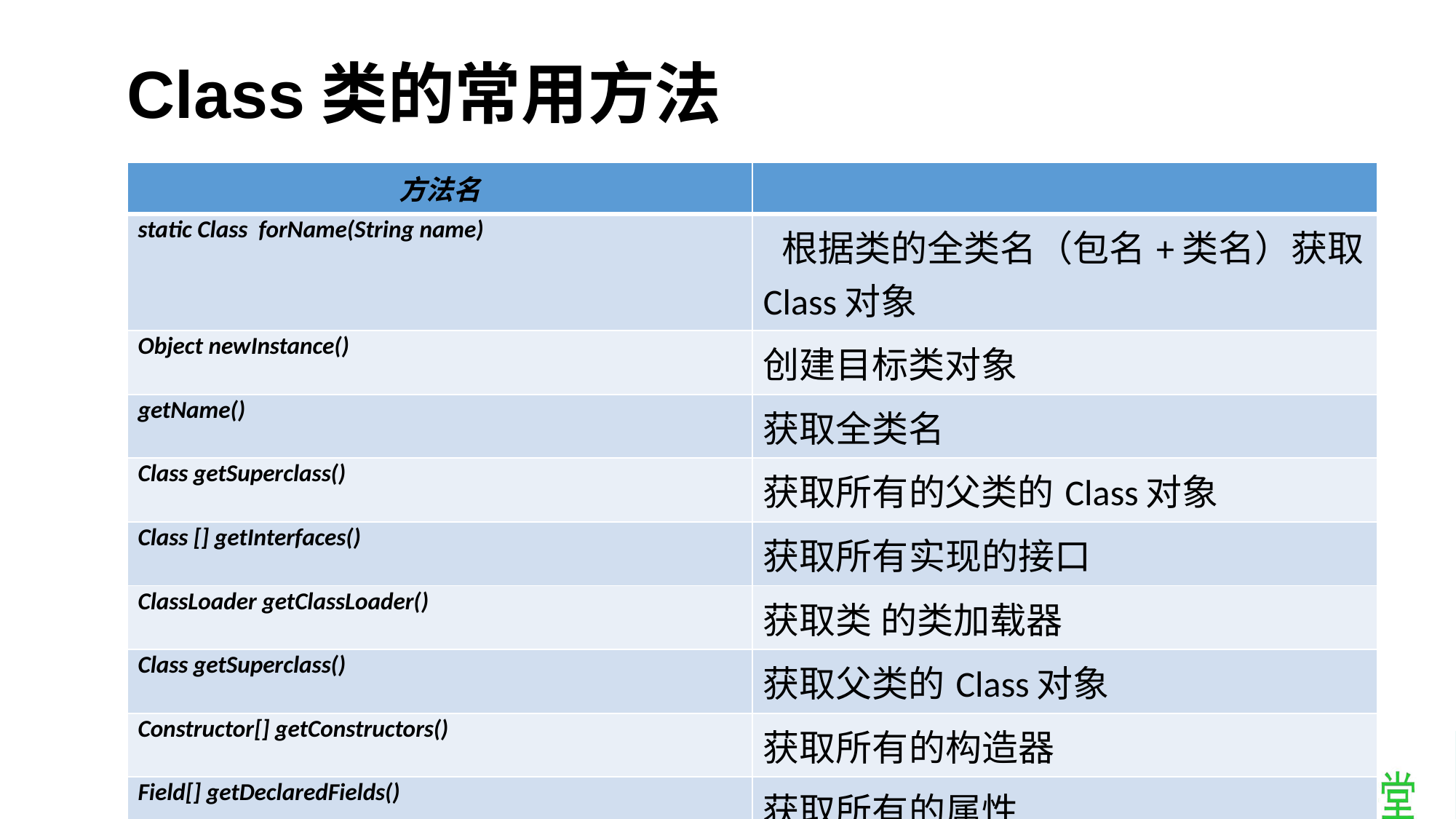

# Class类的常用方法
| 方法名 |  |
| --- | --- |
| static Class forName(String name) | 根据类的全类名（包名+类名）获取Class对象 |
| Object newInstance() | 创建目标类对象 |
| getName() | 获取全类名 |
| Class getSuperclass() | 获取所有的父类的Class对象 |
| Class [] getInterfaces() | 获取所有实现的接口 |
| ClassLoader getClassLoader() | 获取类 的类加载器 |
| Class getSuperclass() | 获取父类的Class对象 |
| Constructor[] getConstructors() | 获取所有的构造器 |
| Field[] getDeclaredFields() | 获取所有的属性 |
| Method getMethod(String name,Class … paramTypes) | 获取对应的方法 |